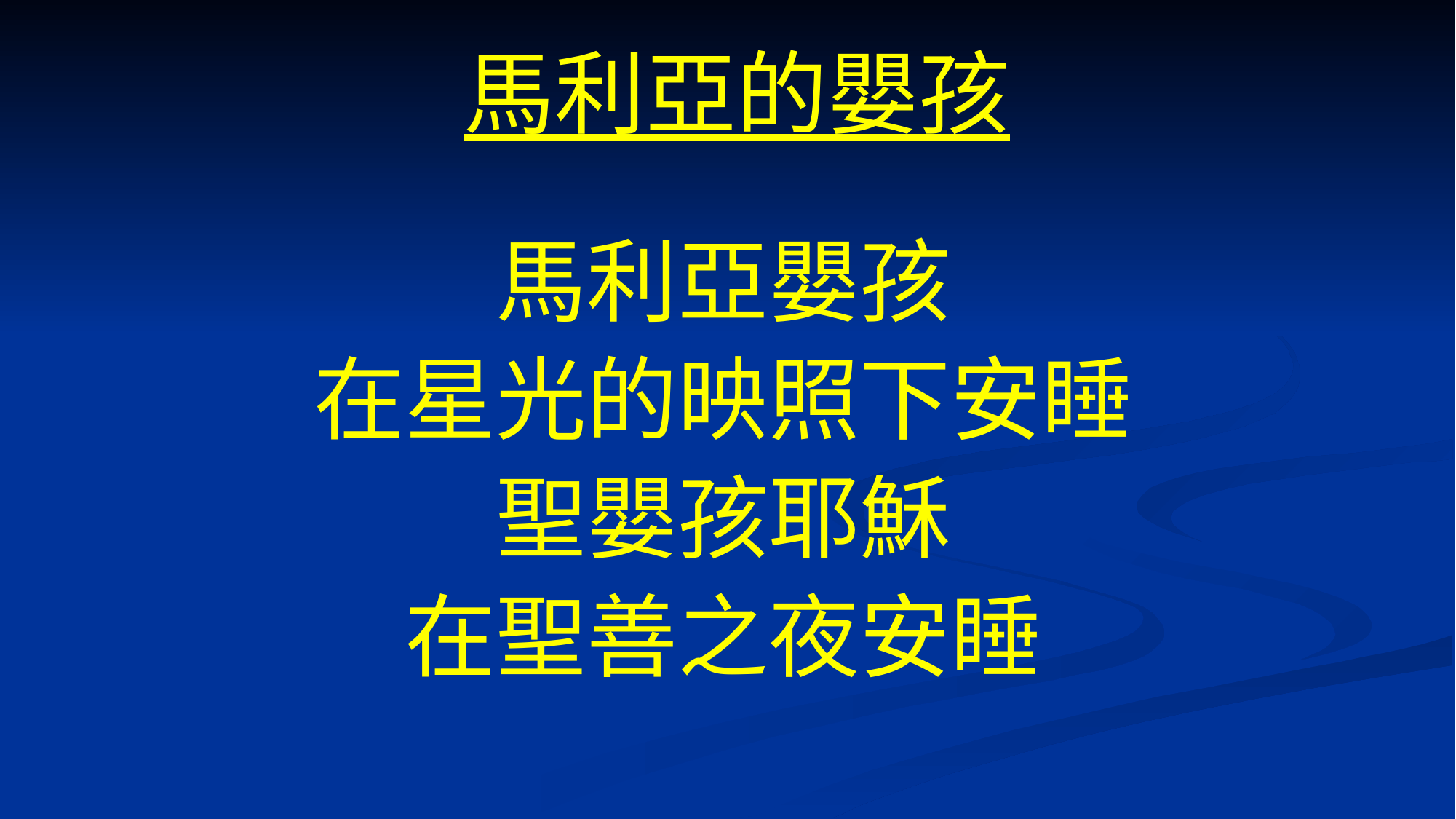

# 馬利亞的嬰孩
馬利亞嬰孩
在星光的映照下安睡
聖嬰孩耶穌
在聖善之夜安睡